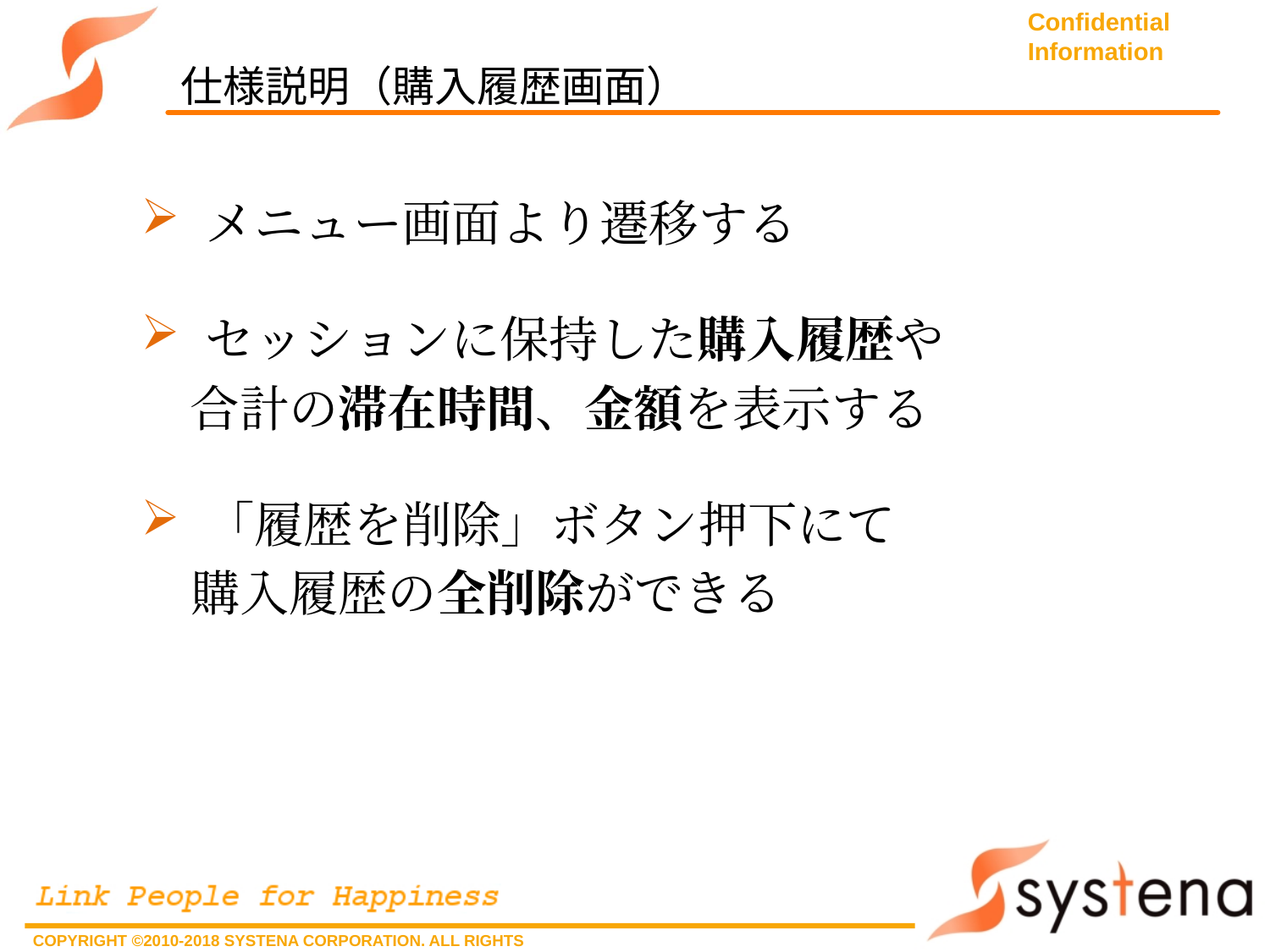

# 仕様説明（購入履歴画面）
 メニュー画面より遷移する

 セッションに保持した購入履歴や
　合計の滞在時間、金額を表示する

 「履歴を削除」ボタン押下にて
　購入履歴の全削除ができる